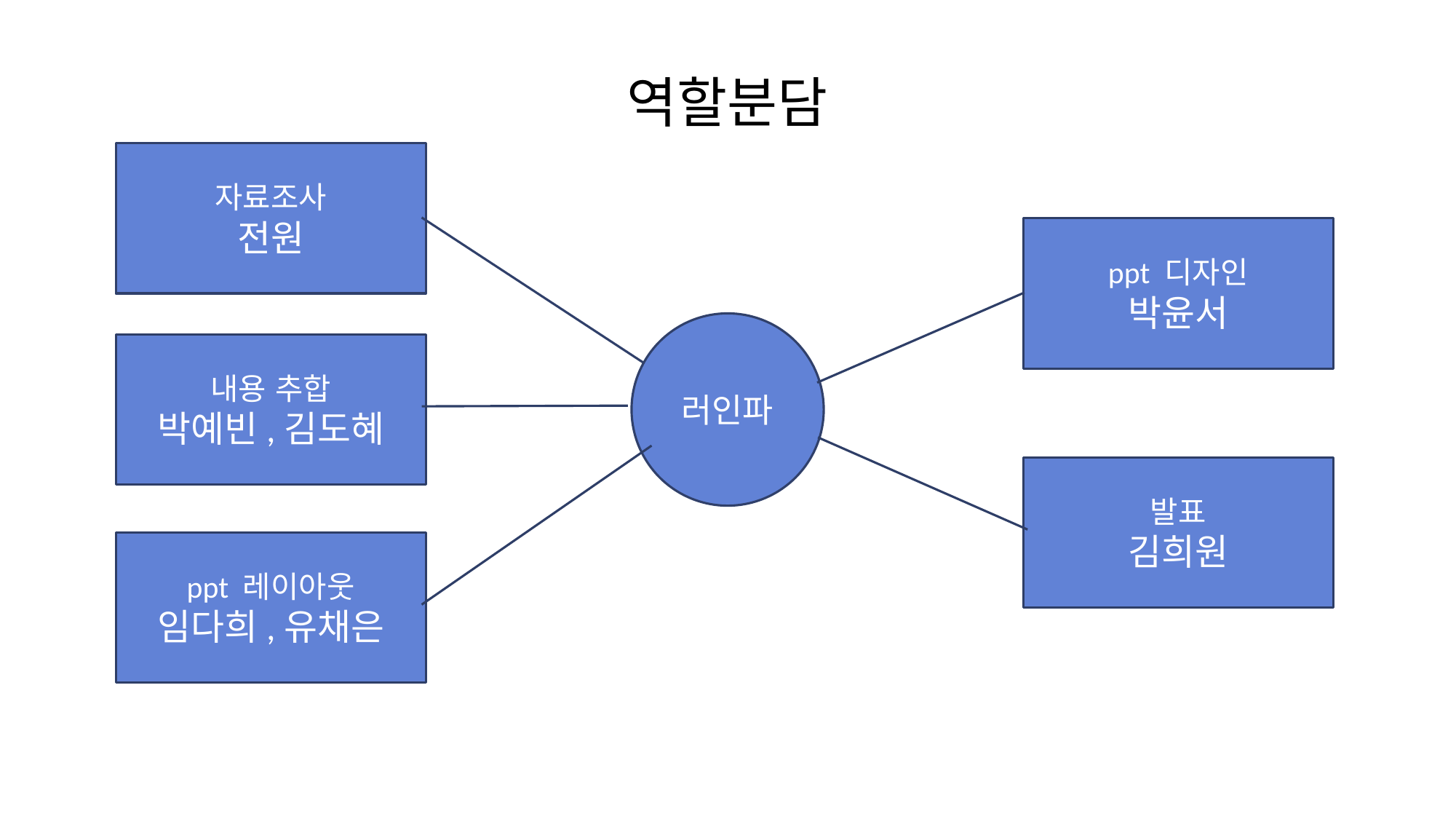

# 역할분담
자료조사
전원
ppt 디자인
박윤서
러인파
내용 추합
박예빈,김도혜
발표
김희원
ppt 레이아웃
임다희,유채은